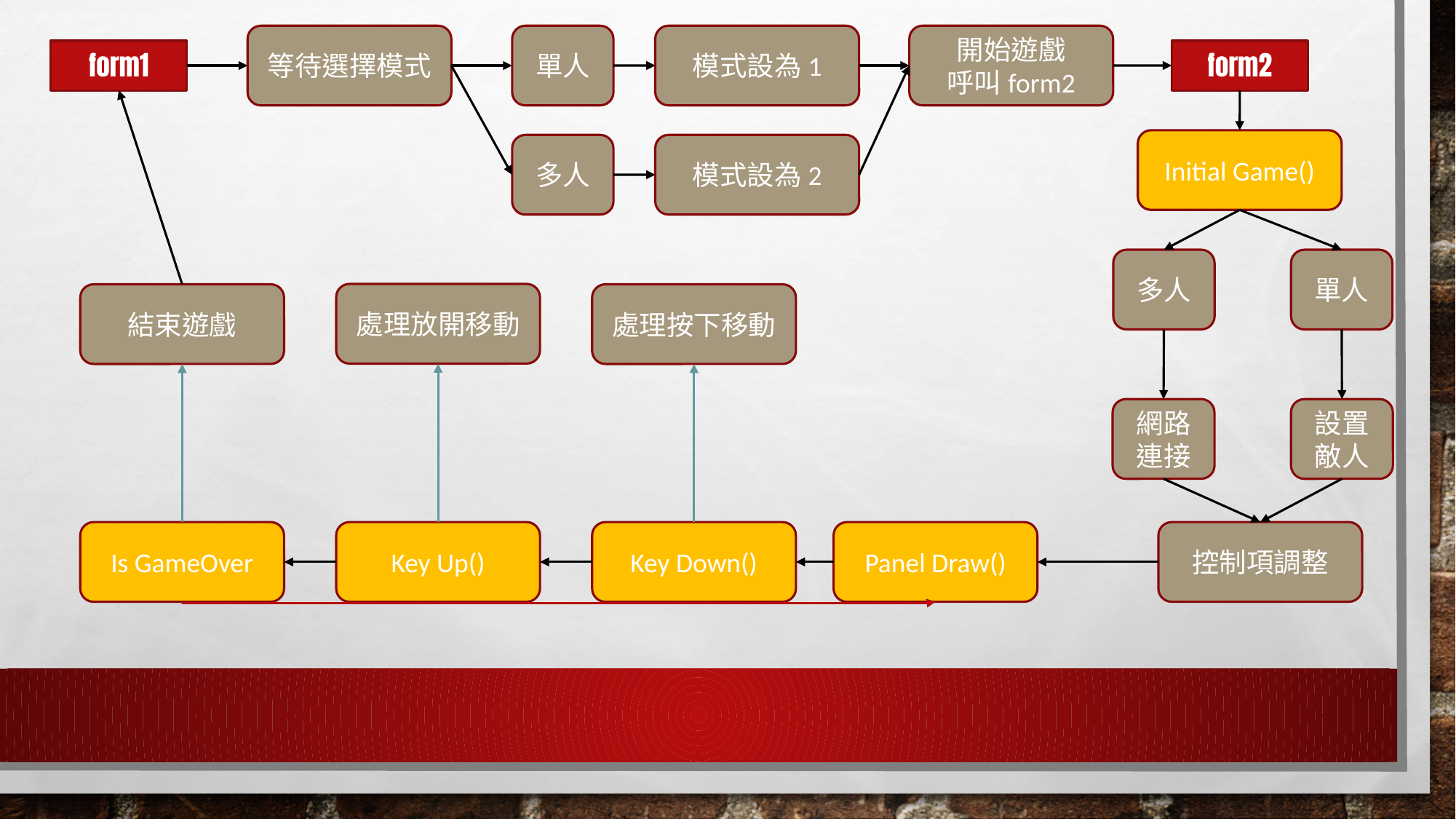

開始遊戲
呼叫form2
模式設為1
單人
等待選擇模式
form1
form2
Initial Game()
模式設為2
多人
多人
單人
處理放開移動
結束遊戲
處理按下移動
網路連接
設置敵人
Is GameOver
Key Up()
Key Down()
Panel Draw()
控制項調整